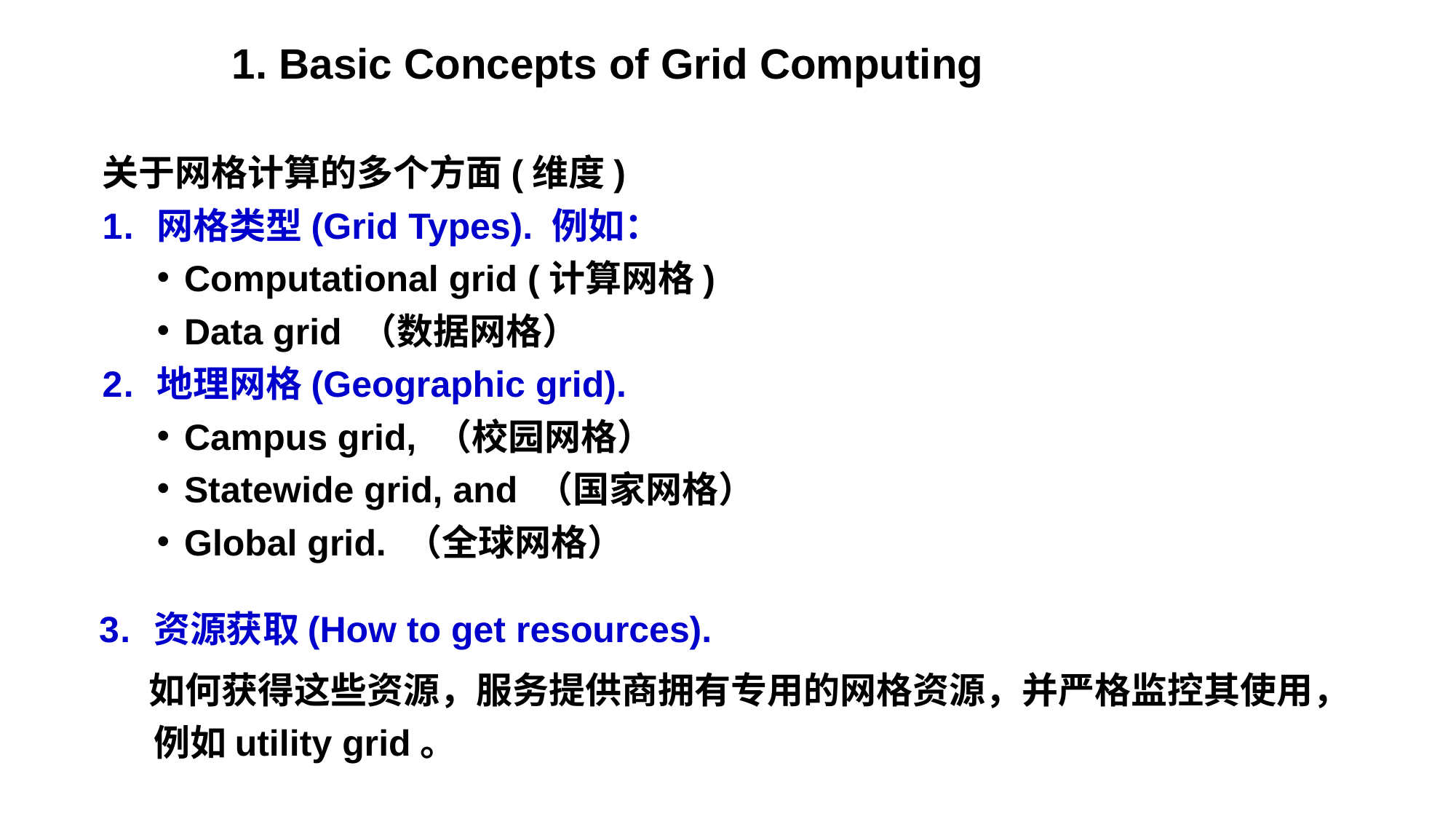

1. Basic Concepts of Grid Computing
关于网格计算的多个方面(维度)
网格类型(Grid Types). 例如：
Computational grid (计算网格)
Data grid （数据网格）
地理网格(Geographic grid).
Campus grid, （校园网格）
Statewide grid, and （国家网格）
Global grid. （全球网格）
资源获取(How to get resources).
     如何获得这些资源，服务提供商拥有专用的网格资源，并严格监控其使用，例如utility grid。